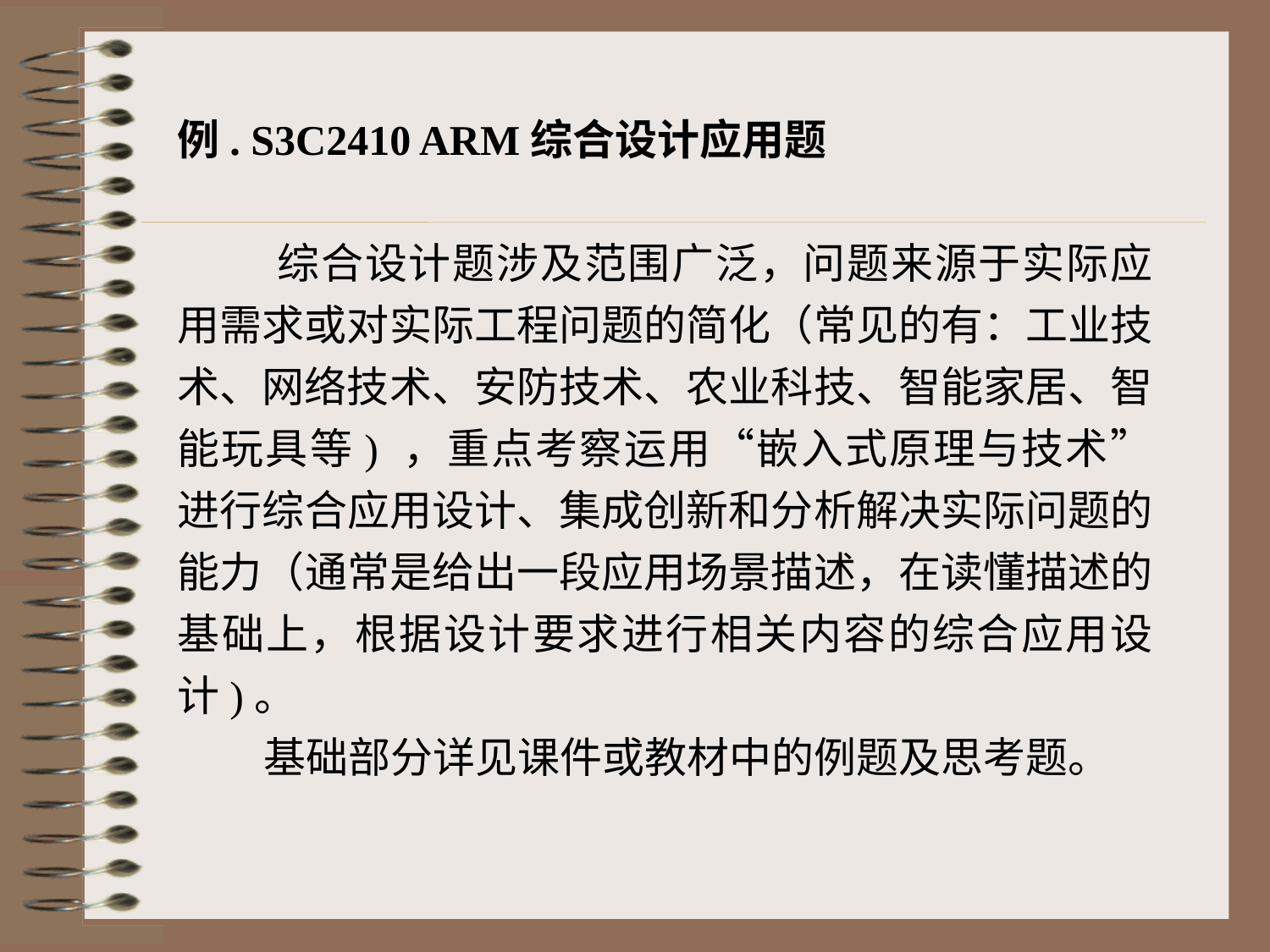

例. S3C2410 ARM综合设计应用题

        综合设计题涉及范围广泛，问题来源于实际应用需求或对实际工程问题的简化（常见的有：工业技术、网络技术、安防技术、农业科技、智能家居、智能玩具等) ，重点考察运用“嵌入式原理与技术”进行综合应用设计、集成创新和分析解决实际问题的能力（通常是给出一段应用场景描述，在读懂描述的基础上，根据设计要求进行相关内容的综合应用设计)。
        基础部分详见课件或教材中的例题及思考题。